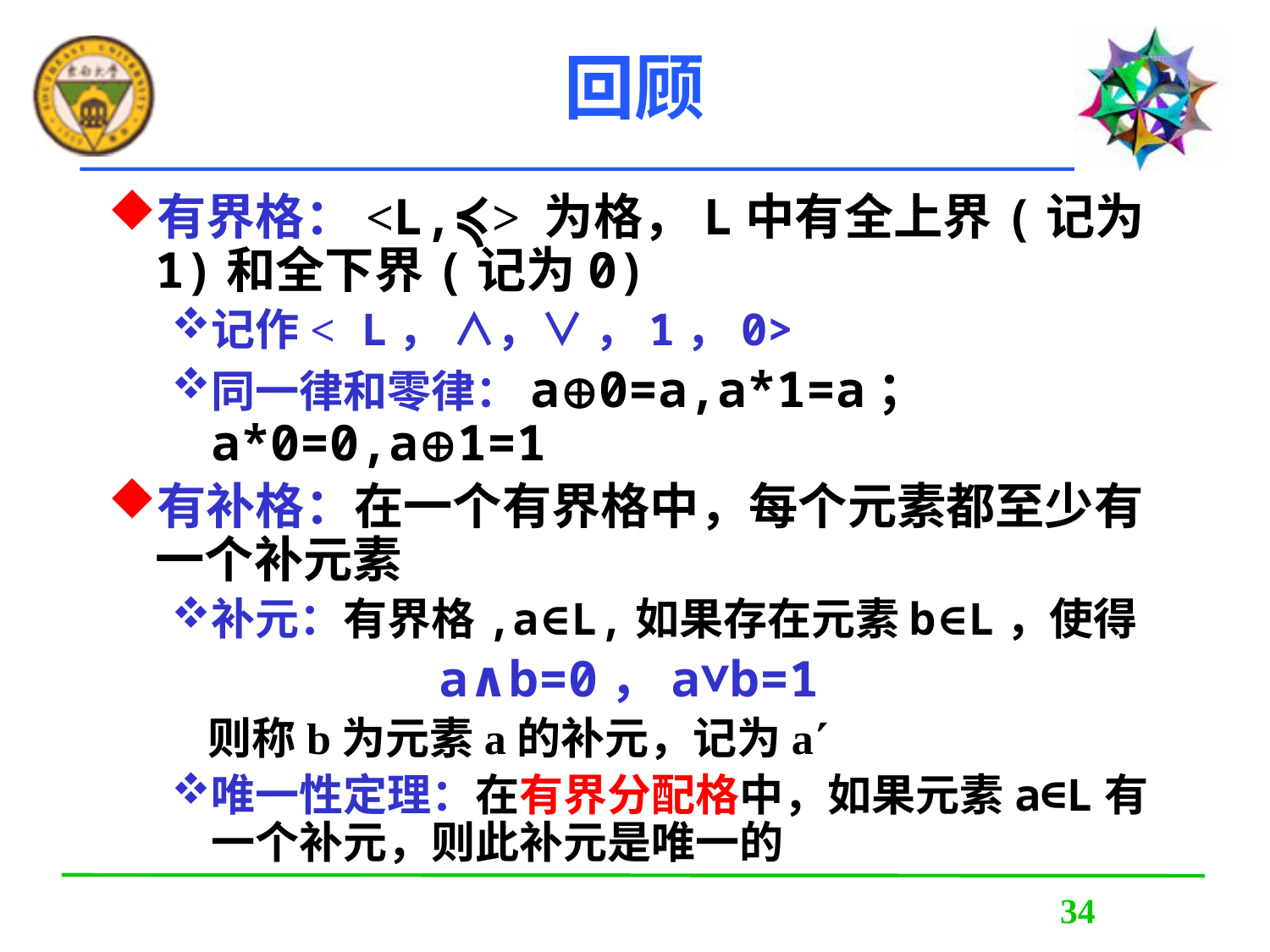

回顾
有界格：<L,≼> 为格，L中有全上界(记为1)和全下界(记为0)
记作< L， ∧，∨ ，1，0>
同一律和零律：a⊕0=a,a*1=a；a*0=0,a⊕1=1
有补格：在一个有界格中，每个元素都至少有一个补元素
补元：有界格,a∈L,如果存在元素b∈L，使得
                           a∧b=0，a∨b=1
         则称b为元素a的补元，记为a′
唯一性定理：在有界分配格中，如果元素a∈L有一个补元，则此补元是唯一的